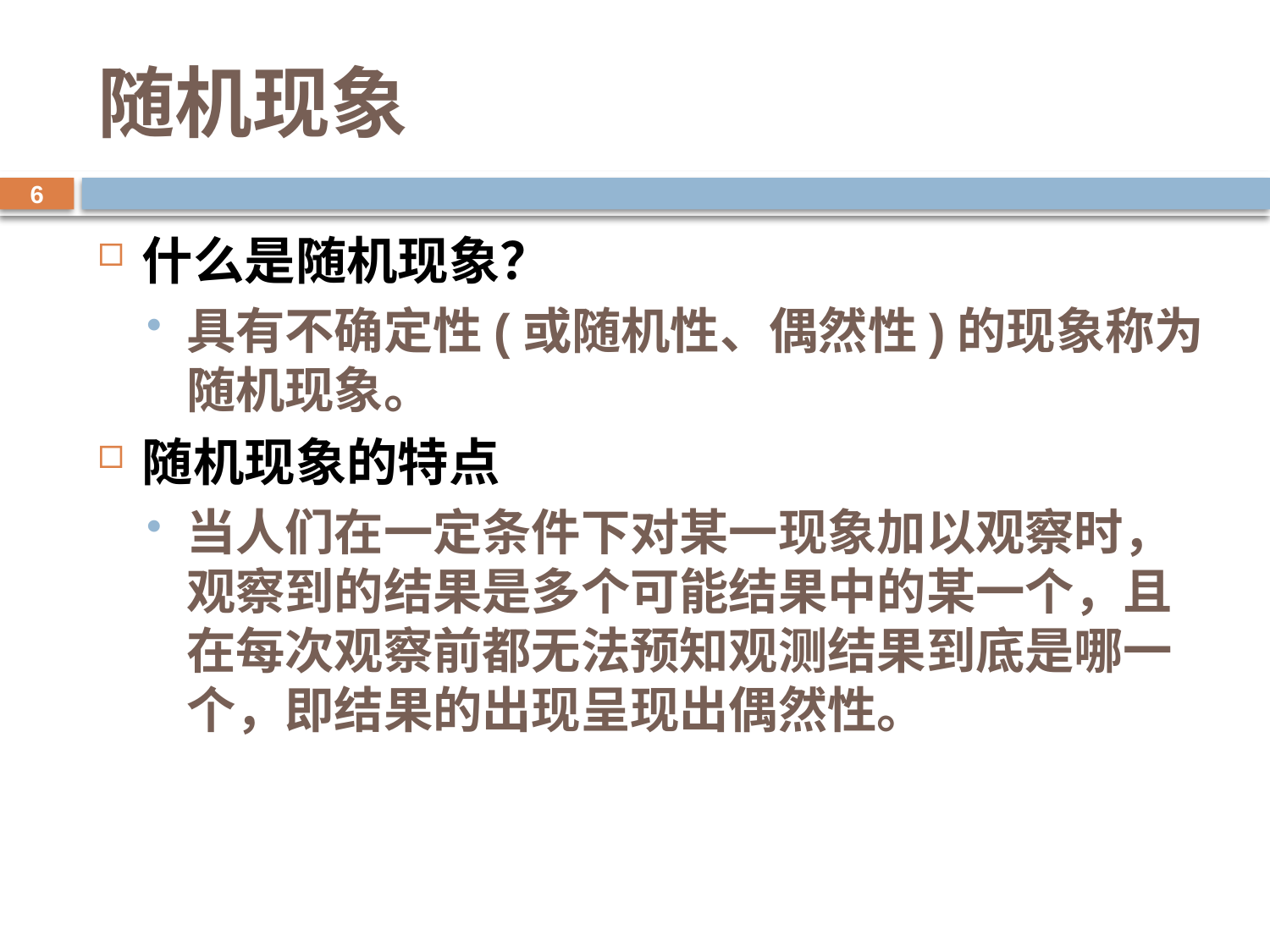

# 随机现象
6
什么是随机现象？
具有不确定性(或随机性、偶然性)的现象称为随机现象。
随机现象的特点
当人们在一定条件下对某一现象加以观察时，观察到的结果是多个可能结果中的某一个，且在每次观察前都无法预知观测结果到底是哪一个，即结果的出现呈现出偶然性。